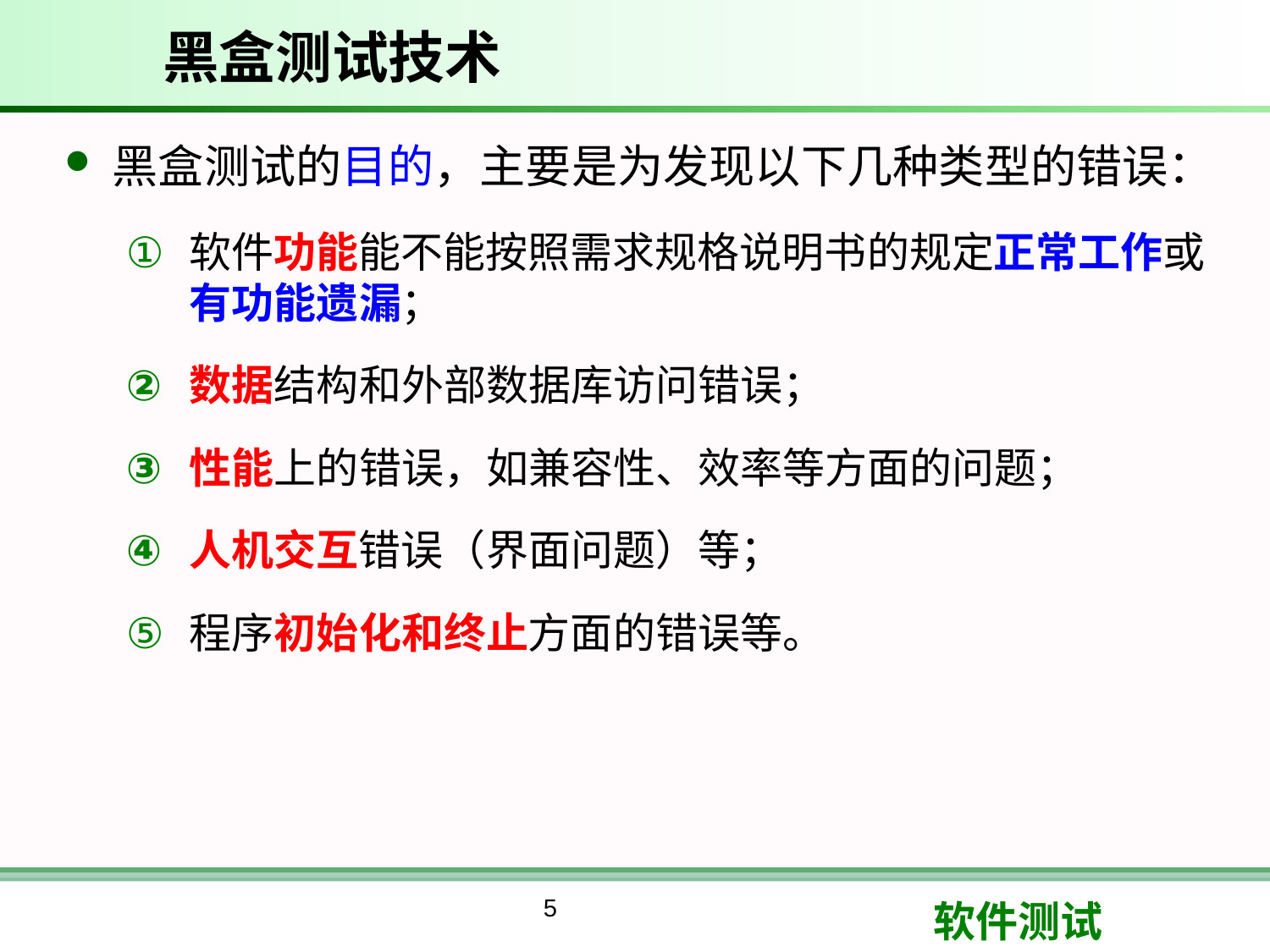

# 黑盒测试技术
黑盒测试的目的，主要是为发现以下几种类型的错误：
软件功能能不能按照需求规格说明书的规定正常工作或有功能遗漏；
数据结构和外部数据库访问错误；
性能上的错误，如兼容性、效率等方面的问题；
人机交互错误（界面问题）等；
程序初始化和终止方面的错误等。

5